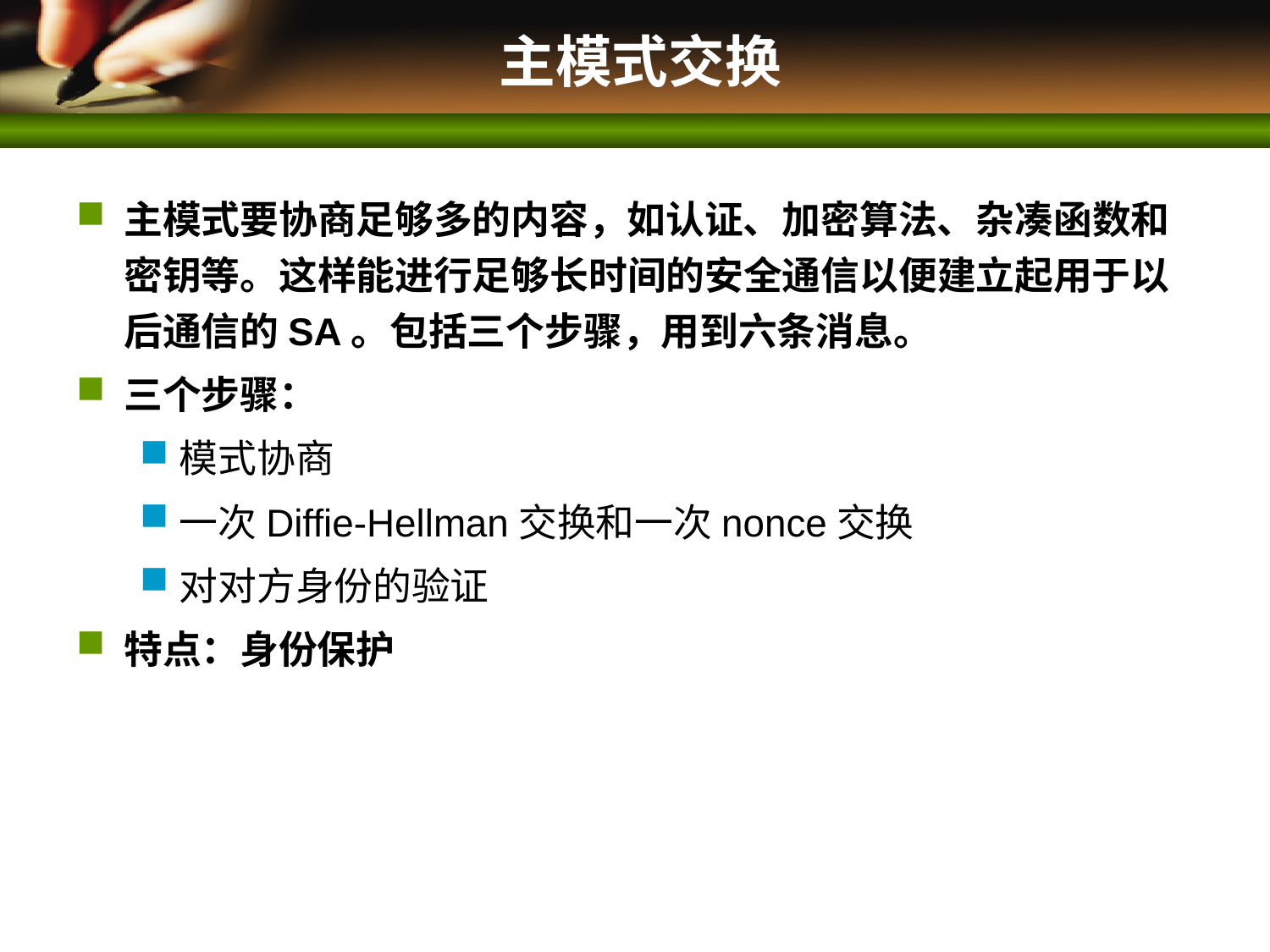

# 主模式交换
主模式要协商足够多的内容，如认证、加密算法、杂凑函数和密钥等。这样能进行足够长时间的安全通信以便建立起用于以后通信的SA。包括三个步骤，用到六条消息。
三个步骤：
模式协商
一次Diffie-Hellman交换和一次nonce交换
对对方身份的验证
特点：身份保护